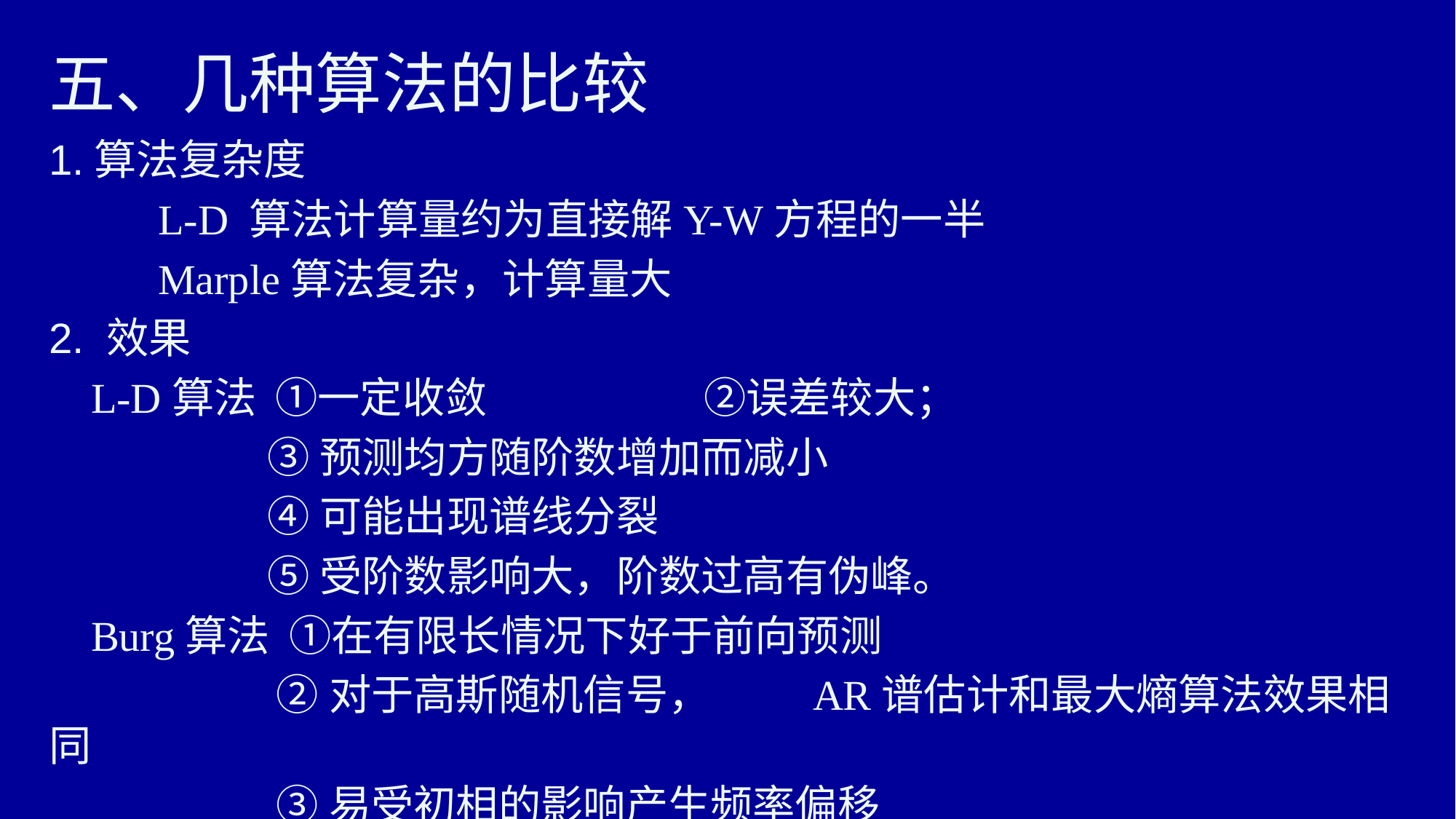

# 五、几种算法的比较
1.算法复杂度
	L-D 算法计算量约为直接解Y-W方程的一半
	Marple算法复杂，计算量大
2. 效果
    L-D算法  ①一定收敛		②误差较大；
		③预测均方随阶数增加而减小
		④可能出现谱线分裂
		⑤受阶数影响大，阶数过高有伪峰。
    Burg算法  ①在有限长情况下好于前向预测
		 ②对于高斯随机信号，	AR谱估计和最大熵算法效果相同
		 ③易受初相的影响产生频率偏移